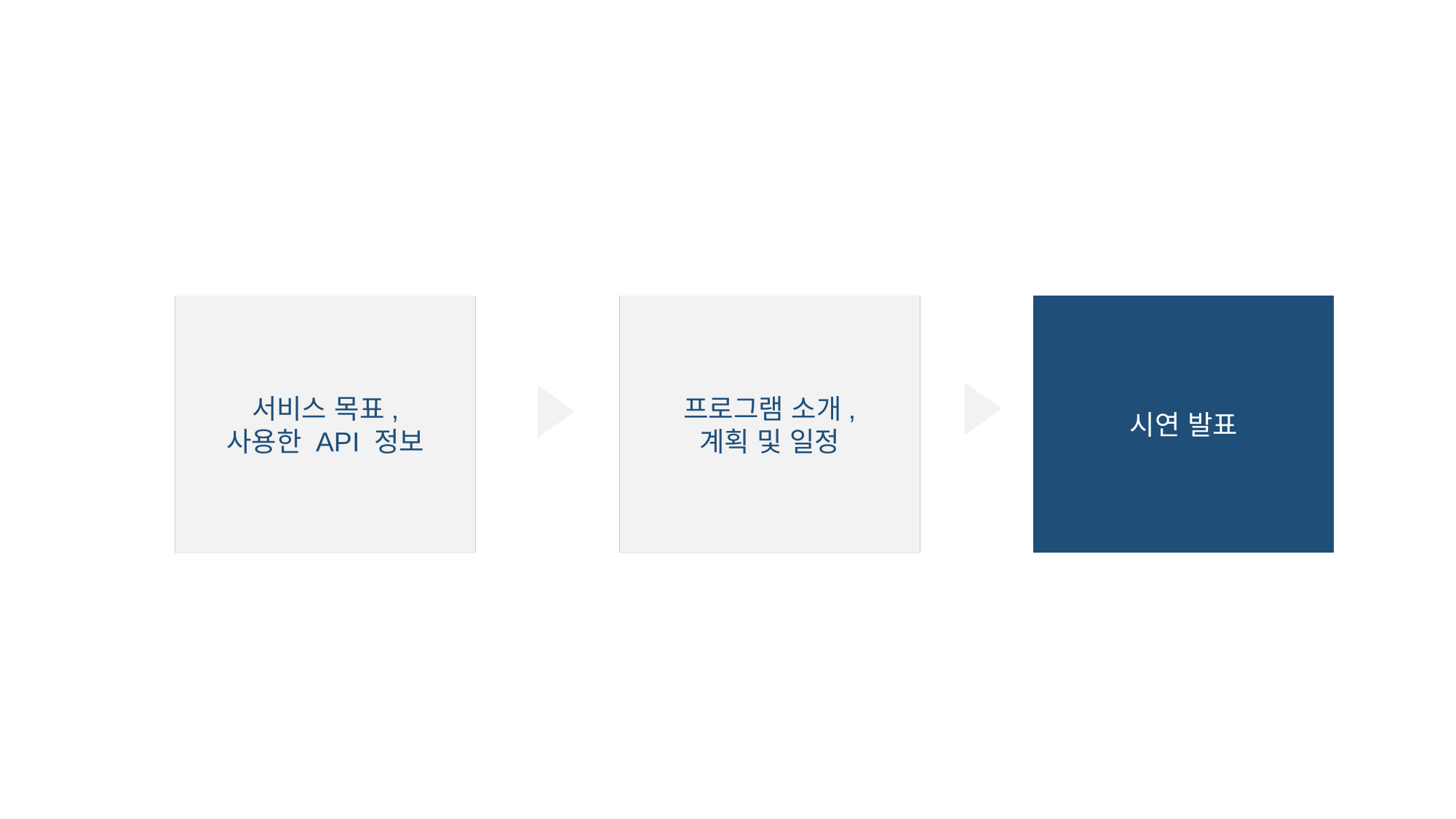

서비스 목표,
사용한 API 정보
서비스 목표,
사용한 API 정보
프로그램 소개,
계획 및 일정
계획 및 일정
계획 및 일정
계획 및 일정
시연 발표
시연 발표.